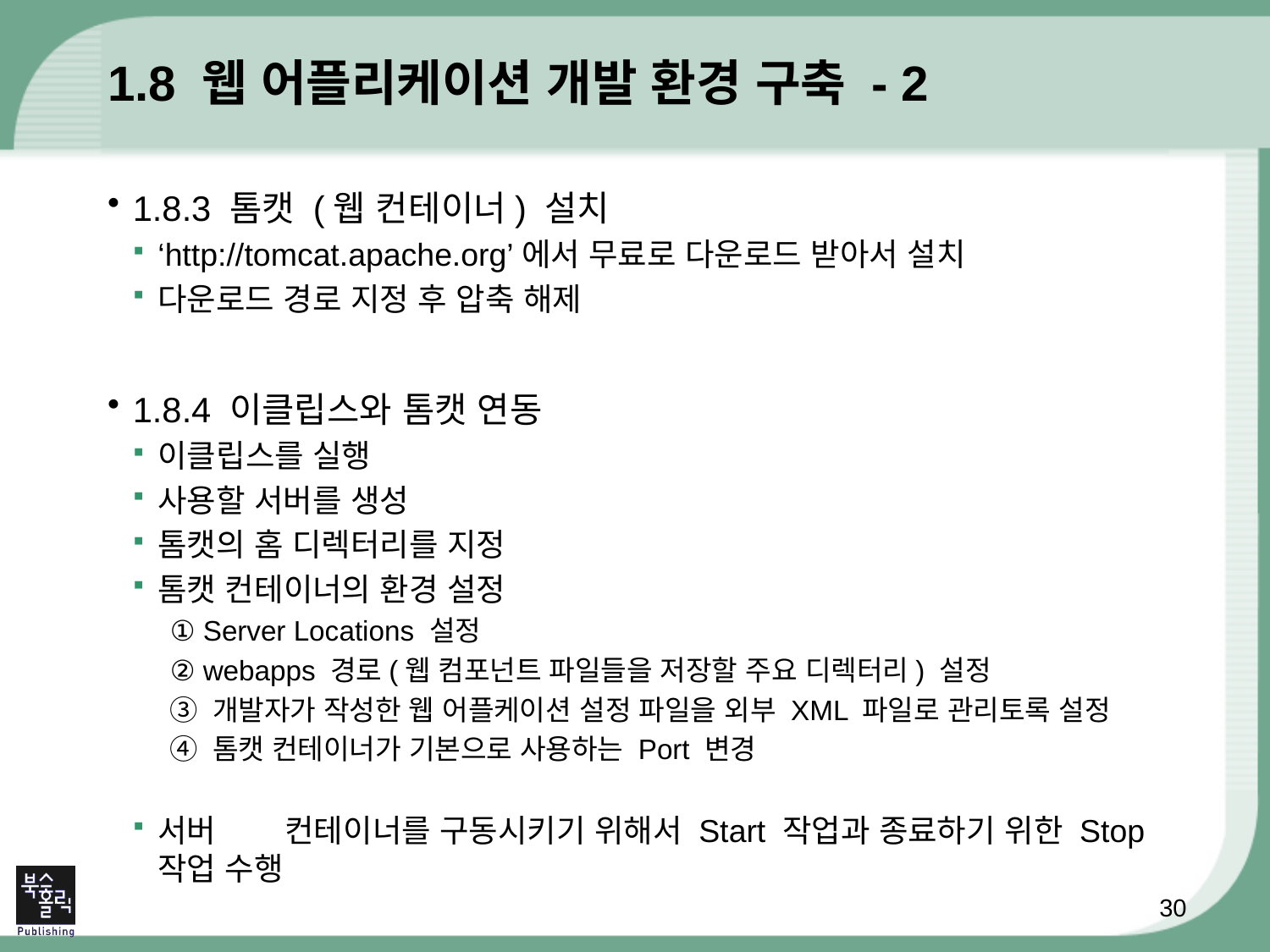

# 1.8 웹 어플리케이션 개발 환경 구축 - 2
1.8.3 톰캣 (웹 컨테이너) 설치
‘http://tomcat.apache.org’에서 무료로 다운로드 받아서 설치
다운로드 경로 지정 후 압축 해제

1.8.4 이클립스와 톰캣 연동
이클립스를 실행
사용할 서버를 생성
톰캣의 홈 디렉터리를 지정
톰캣 컨테이너의 환경 설정
① Server Locations 설정
② webapps 경로(웹 컴포넌트 파일들을 저장할 주요 디렉터리) 설정
③ 개발자가 작성한 웹 어플케이션 설정 파일을 외부 XML 파일로 관리토록 설정
④ 톰캣 컨테이너가 기본으로 사용하는 Port 변경

서버	컨테이너를 구동시키기 위해서 Start 작업과 종료하기 위한 Stop 작업 수행
30